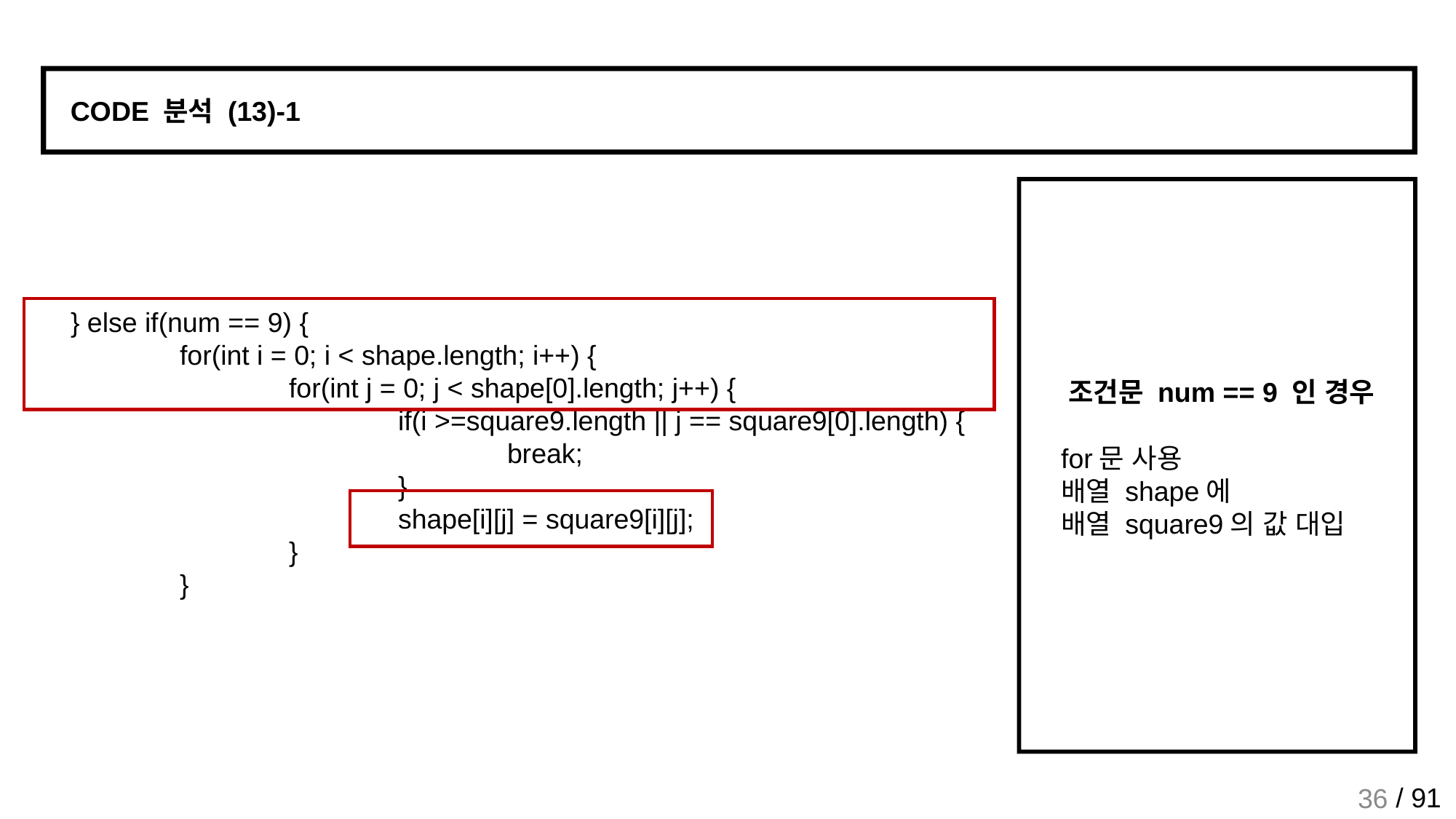

CODE 분석 (13)-1

	} else if(num == 9) {
		for(int i = 0; i < shape.length; i++) {
			for(int j = 0; j < shape[0].length; j++) {
				if(i >=square9.length || j == square9[0].length) {
					break;
				}
				shape[i][j] = square9[i][j];
			}
		}
조건문 num == 9 인 경우
for문 사용
배열 shape에
배열 square9의 값 대입

36